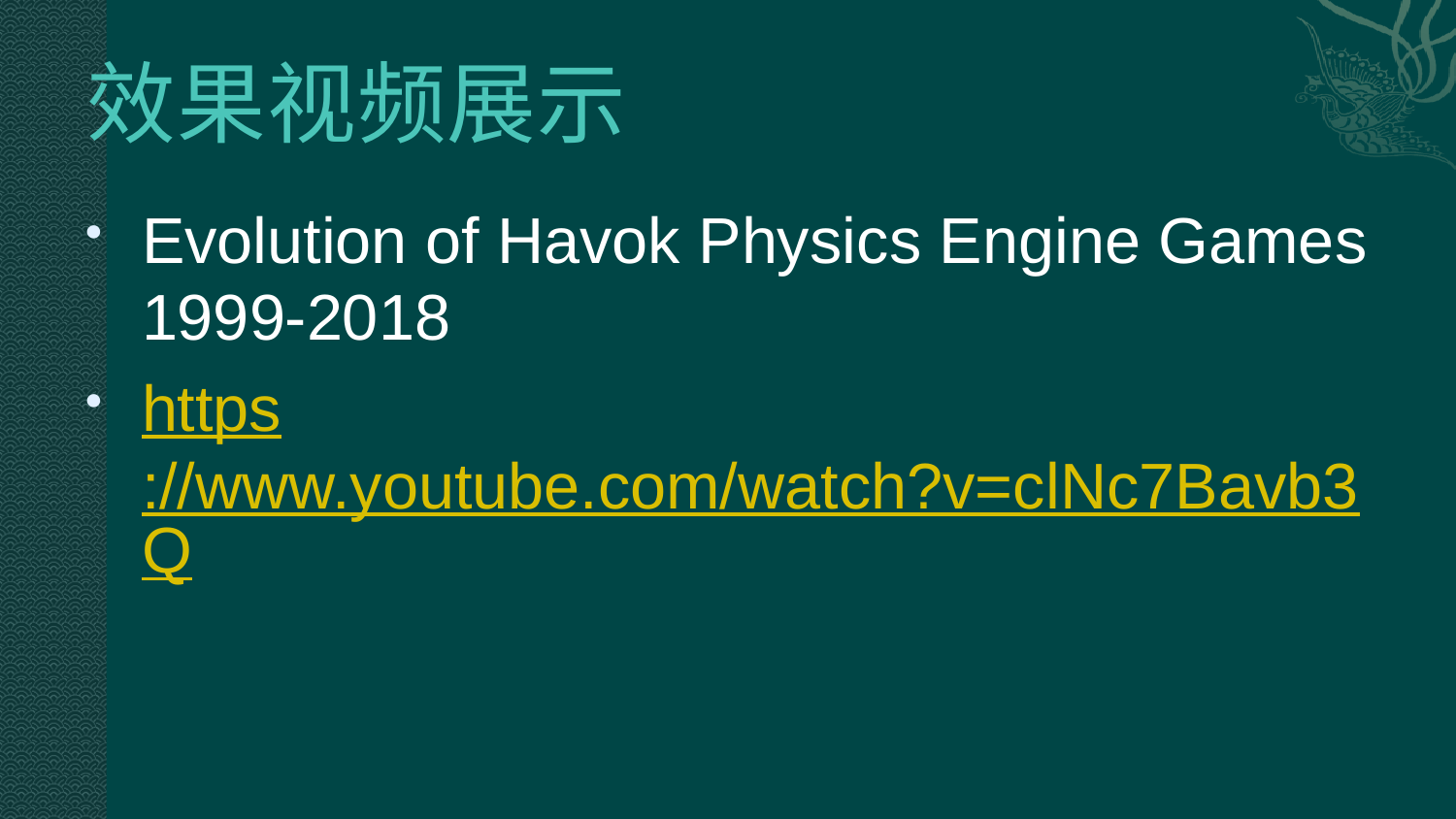

# 效果视频展示
Evolution of Havok Physics Engine Games 1999-2018
https://www.youtube.com/watch?v=clNc7Bavb3Q